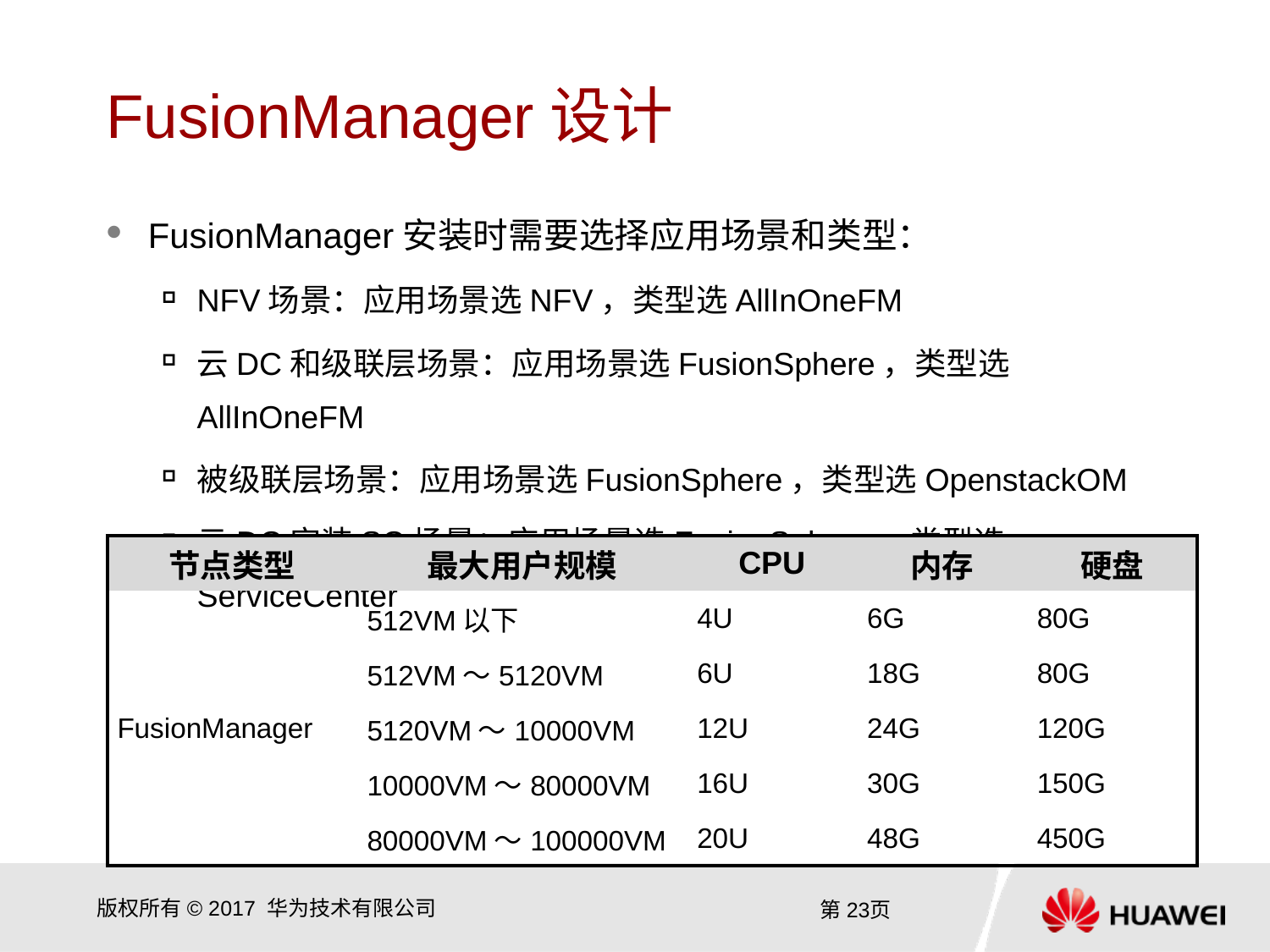

# FusionManager设计
FusionManager安装时需要选择应用场景和类型：
NFV场景：应用场景选NFV，类型选AllInOneFM
云DC和级联层场景：应用场景选FusionSphere，类型选AllInOneFM
被级联层场景：应用场景选FusionSphere，类型选OpenstackOM
云DC安装SC场景：应用场景选FusionSphere，类型选ServiceCenter

| 节点类型 | 最大用户规模 | CPU | 内存 | 硬盘 |
| --- | --- | --- | --- | --- |
| FusionManager | 512VM以下 | 4U | 6G | 80G |
|  | 512VM～5120VM | 6U | 18G | 80G |
|  | 5120VM～10000VM | 12U | 24G | 120G |
|  | 10000VM～80000VM | 16U | 30G | 150G |
|  | 80000VM～100000VM | 20U | 48G | 450G |